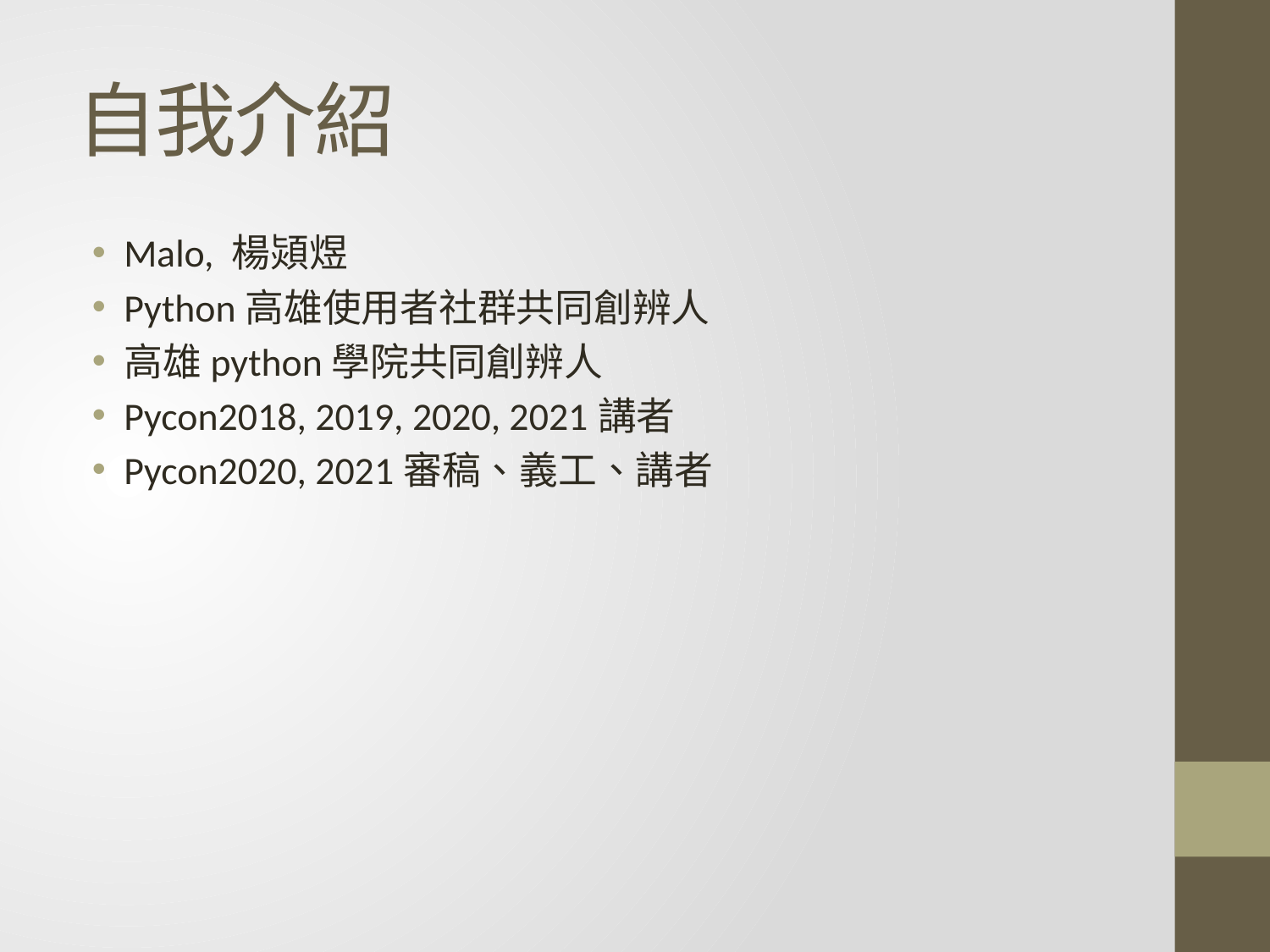

# 自我介紹
Malo, 楊熲煜
Python高雄使用者社群共同創辨人
高雄python學院共同創辨人
Pycon2018, 2019, 2020, 2021講者
Pycon2020, 2021審稿、義工、講者